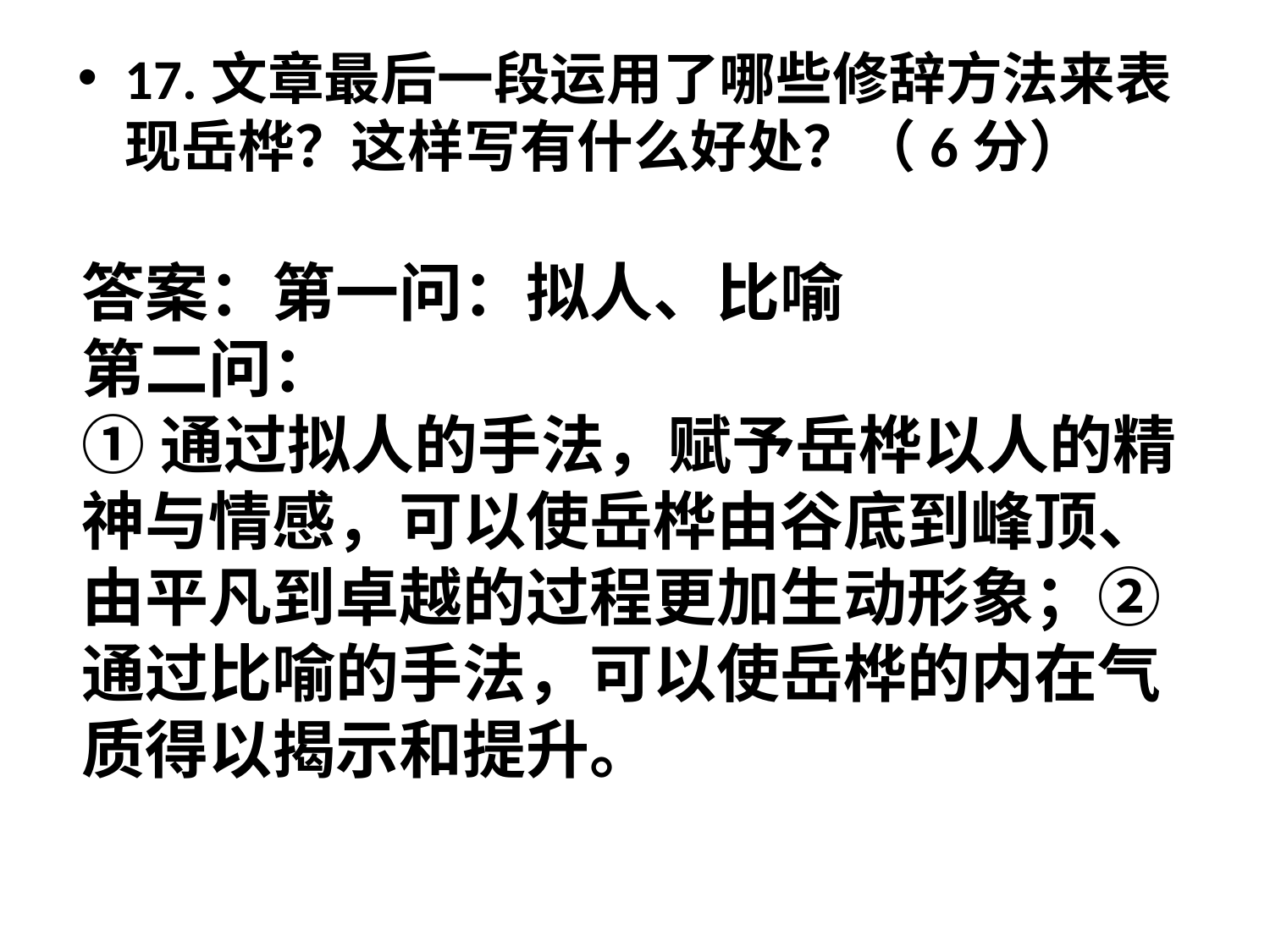

17.文章最后一段运用了哪些修辞方法来表现岳桦？这样写有什么好处？（6分）

答案：第一问：拟人、比喻
第二问：
①通过拟人的手法，赋予岳桦以人的精神与情感，可以使岳桦由谷底到峰顶、由平凡到卓越的过程更加生动形象；②通过比喻的手法，可以使岳桦的内在气质得以揭示和提升。